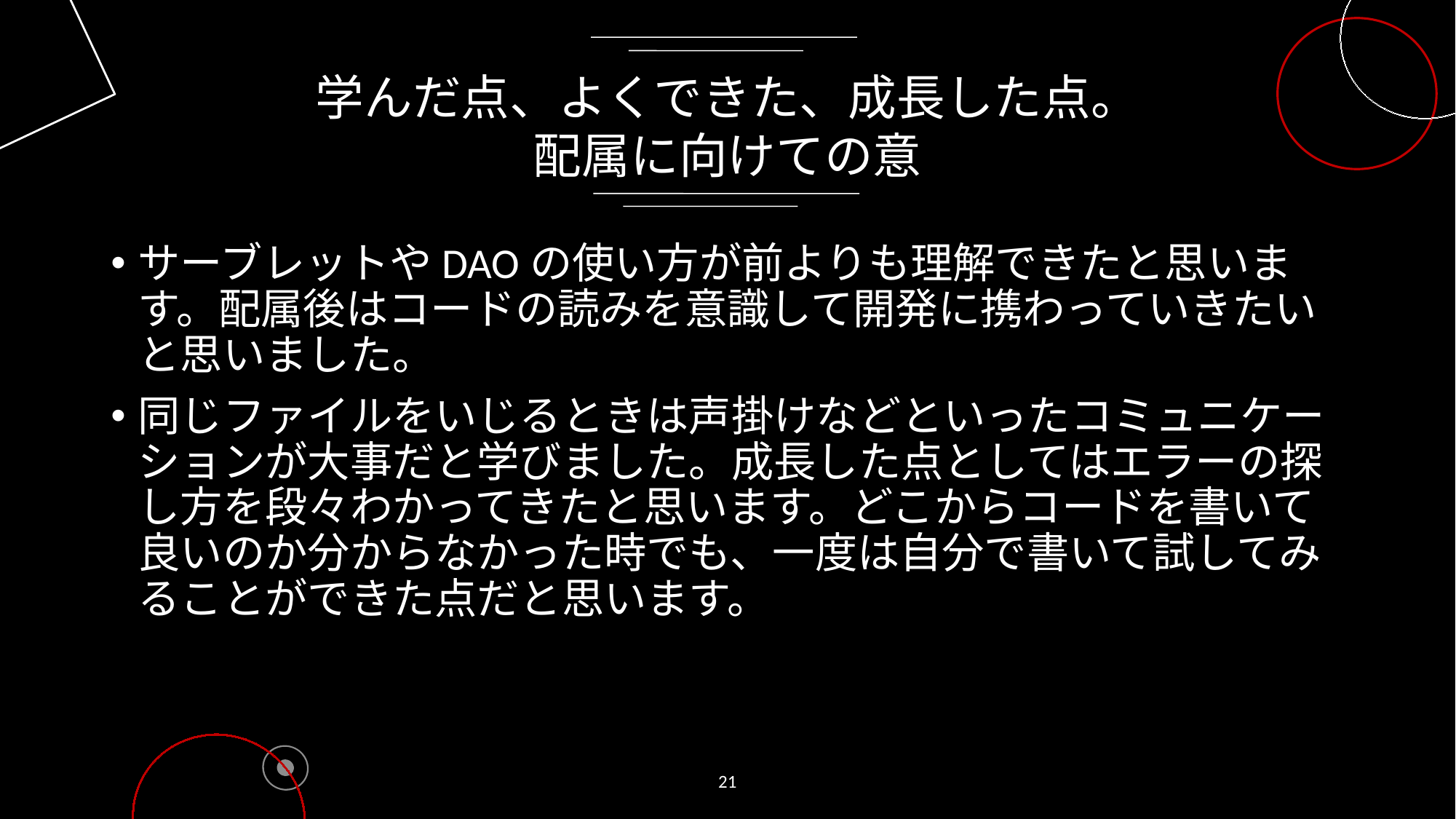

学んだ点、よくできた、成長した点。
配属に向けての意

# サーブレットやDAOの使い方が前よりも理解できたと思います。配属後はコードの読みを意識して開発に携わっていきたいと思いました。
同じファイルをいじるときは声掛けなどといったコミュニケーションが大事だと学びました。成長した点としてはエラーの探し方を段々わかってきたと思います。どこからコードを書いて良いのか分からなかった時でも、一度は自分で書いて試してみることができた点だと思います。

21